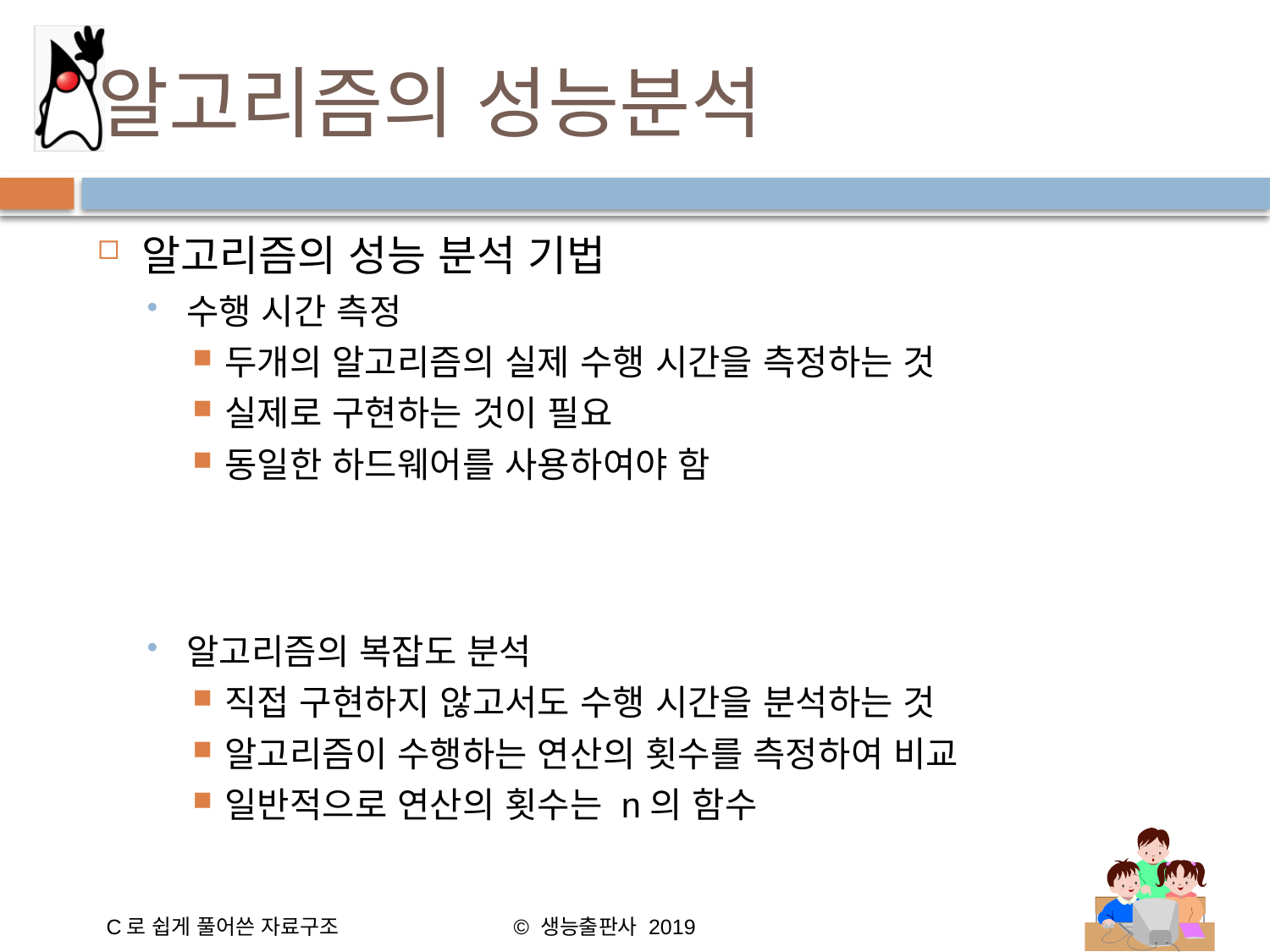

# 알고리즘의 성능분석
알고리즘의 성능 분석 기법
수행 시간 측정
두개의 알고리즘의 실제 수행 시간을 측정하는 것
실제로 구현하는 것이 필요
동일한 하드웨어를 사용하여야 함

알고리즘의 복잡도 분석
직접 구현하지 않고서도 수행 시간을 분석하는 것
알고리즘이 수행하는 연산의 횟수를 측정하여 비교
일반적으로 연산의 횟수는 n의 함수